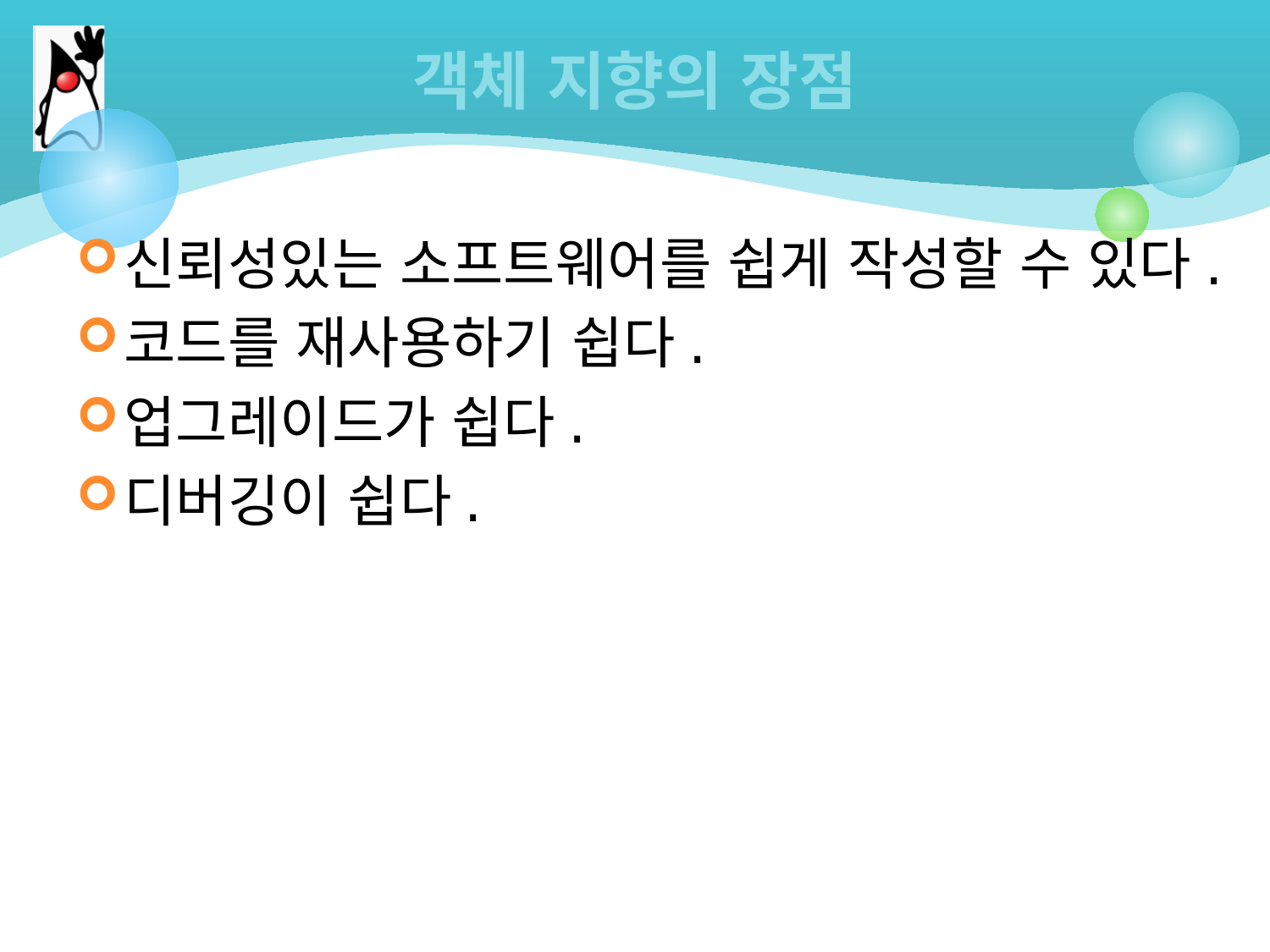

# 객체 지향의 장점
신뢰성있는 소프트웨어를 쉽게 작성할 수 있다.
코드를 재사용하기 쉽다.
업그레이드가 쉽다.
디버깅이 쉽다.